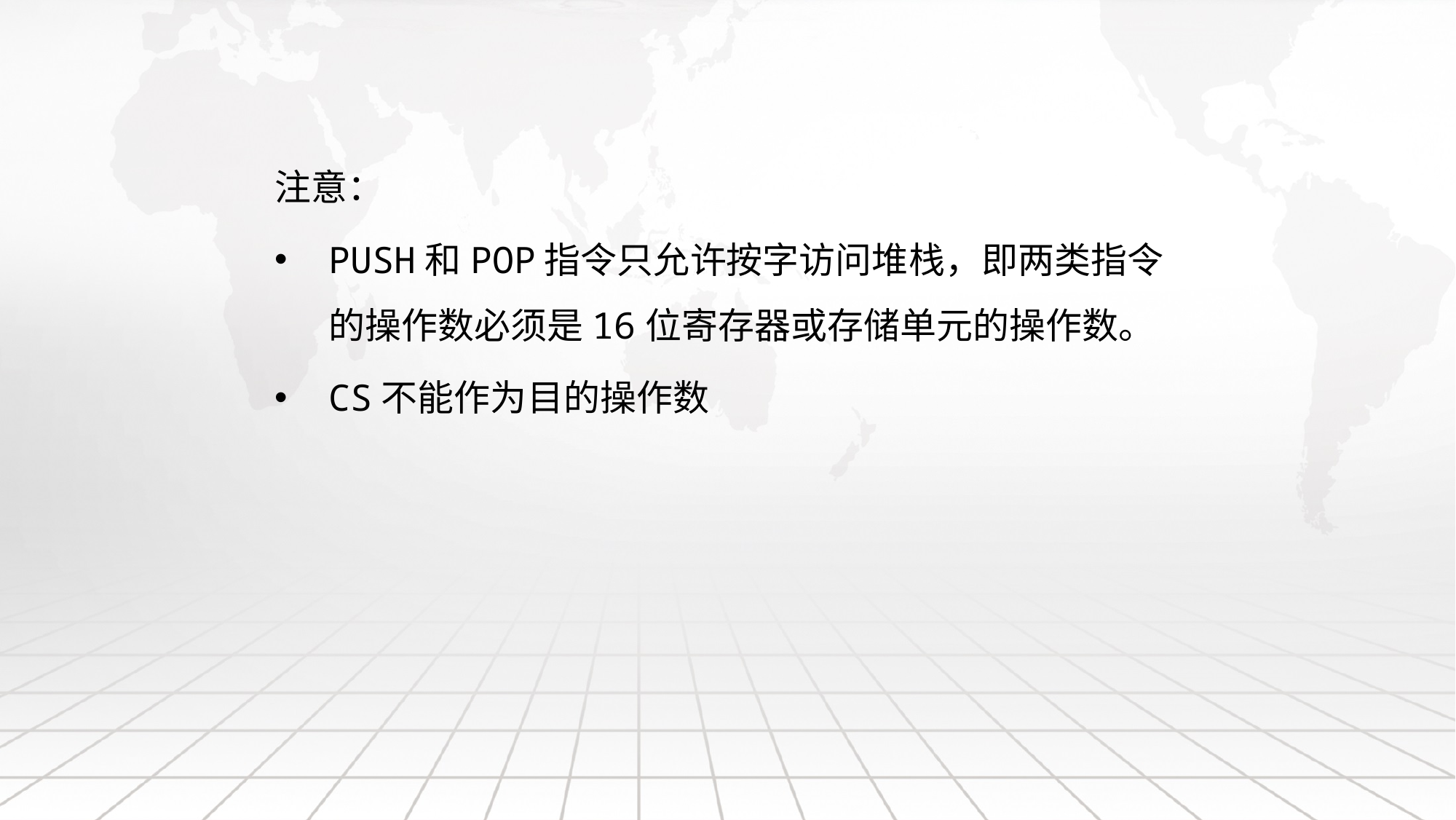

注意：
PUSH和POP指令只允许按字访问堆栈，即两类指令的操作数必须是16位寄存器或存储单元的操作数。
CS不能作为目的操作数